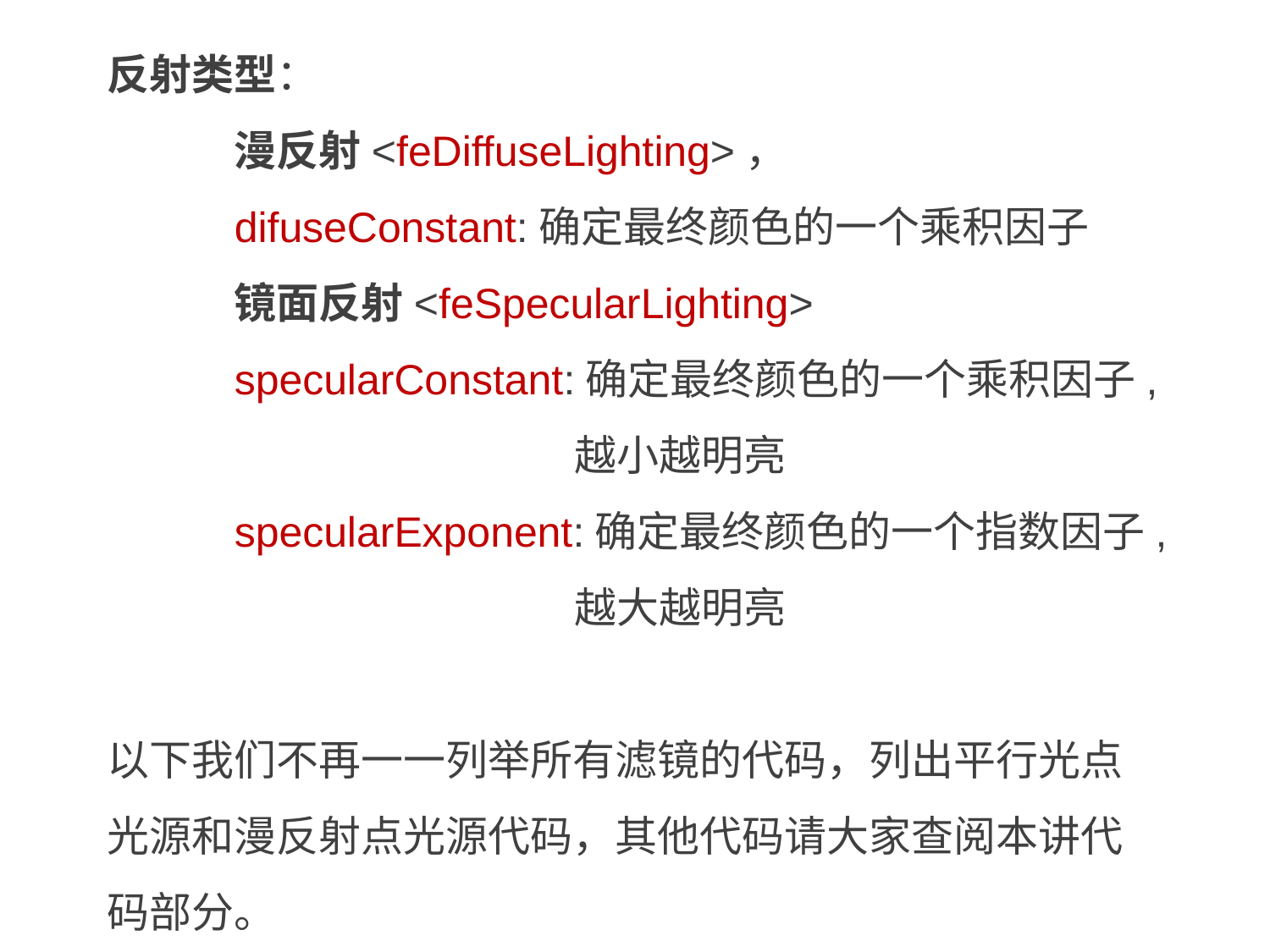

反射类型：
	漫反射<feDiffuseLighting>，
	difuseConstant:确定最终颜色的一个乘积因子
	镜面反射<feSpecularLighting>
	specularConstant:确定最终颜色的一个乘积因子,
			        越小越明亮
	specularExponent:确定最终颜色的一个指数因子,
			        越大越明亮

以下我们不再一一列举所有滤镜的代码，列出平行光点光源和漫反射点光源代码，其他代码请大家查阅本讲代码部分。